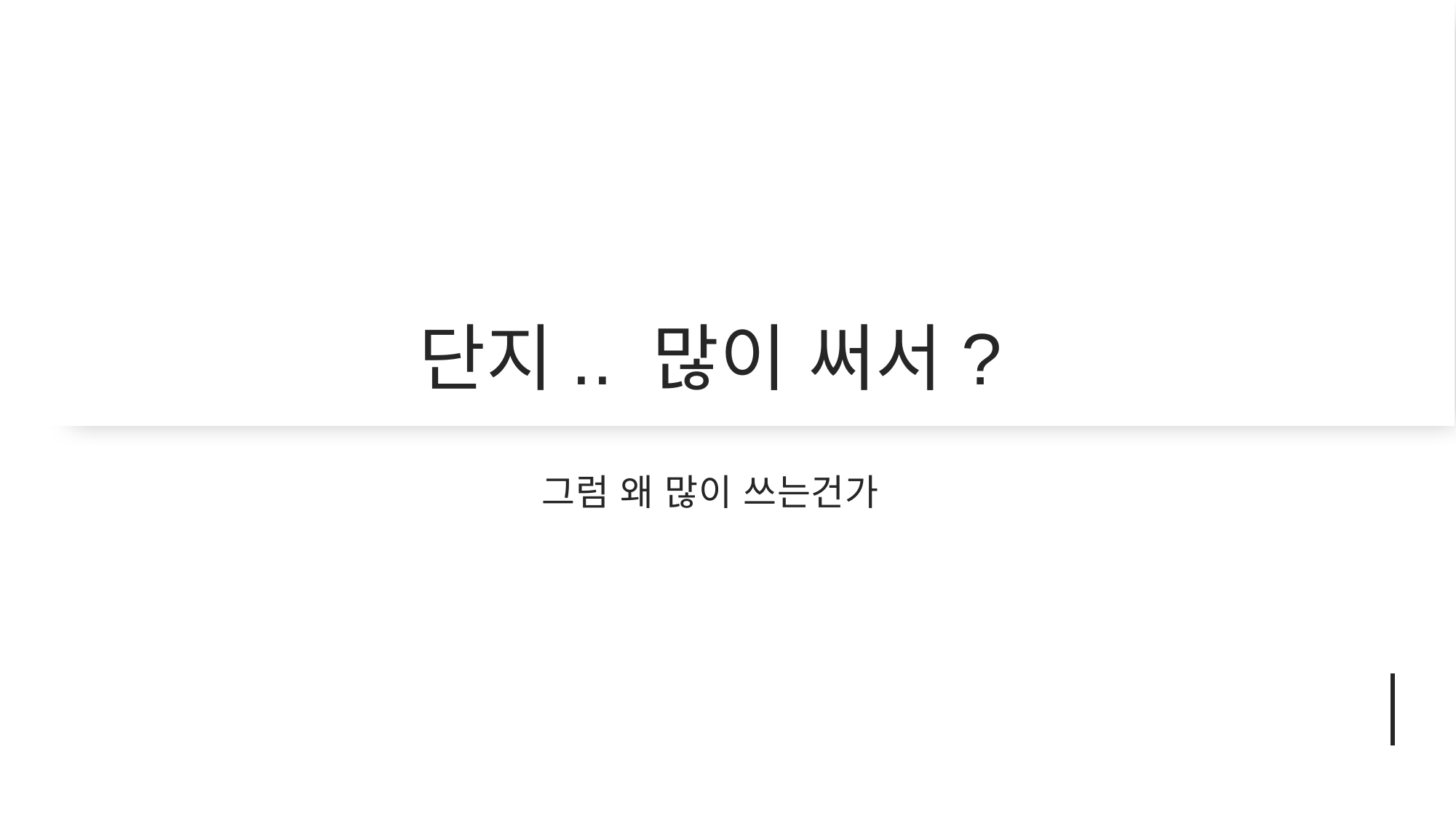

# 단지.. 많이 써서?
그럼 왜 많이 쓰는건가